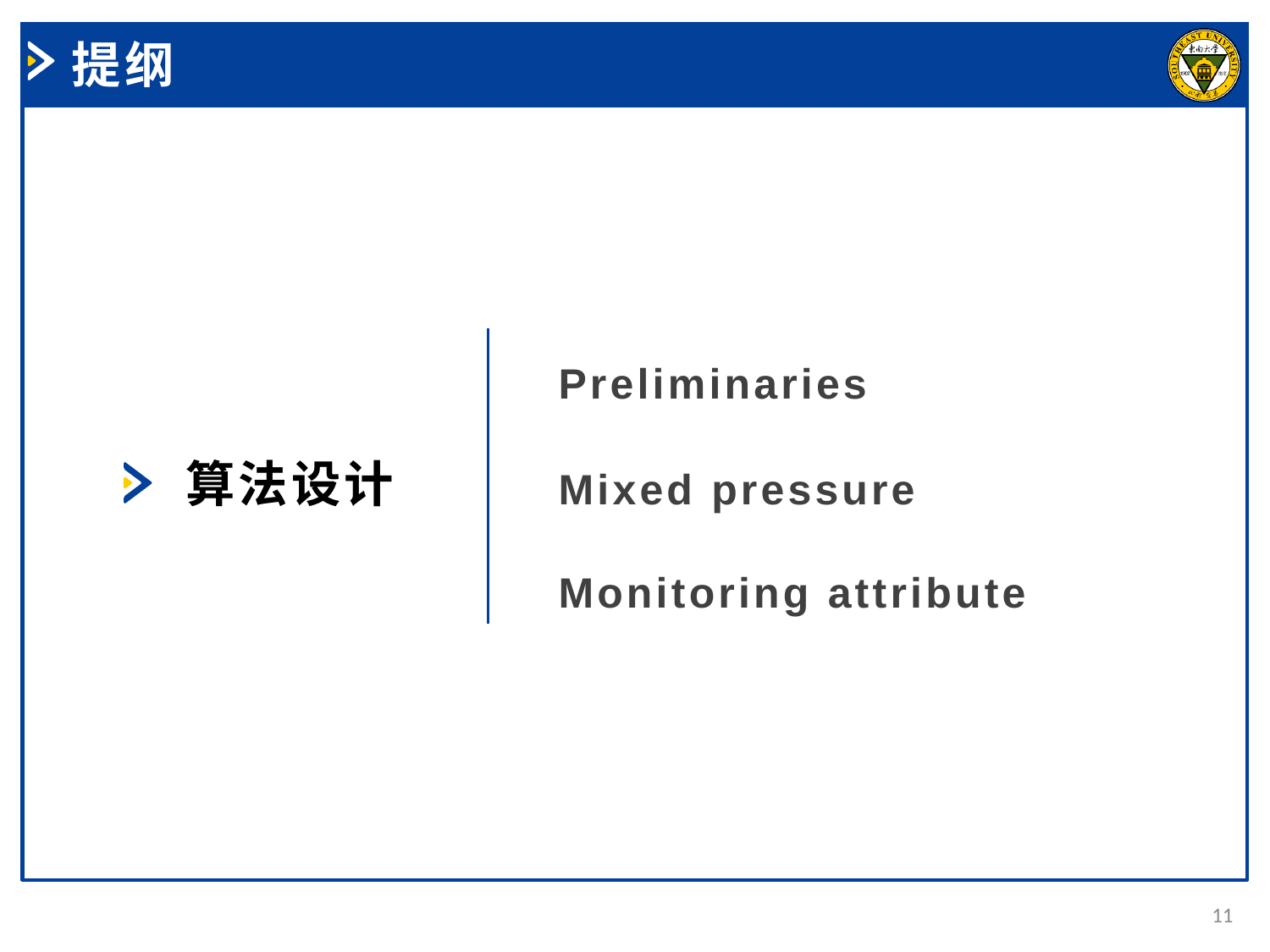

提纲
Preliminaries
算法设计

Mixed pressure
Monitoring attribute
11